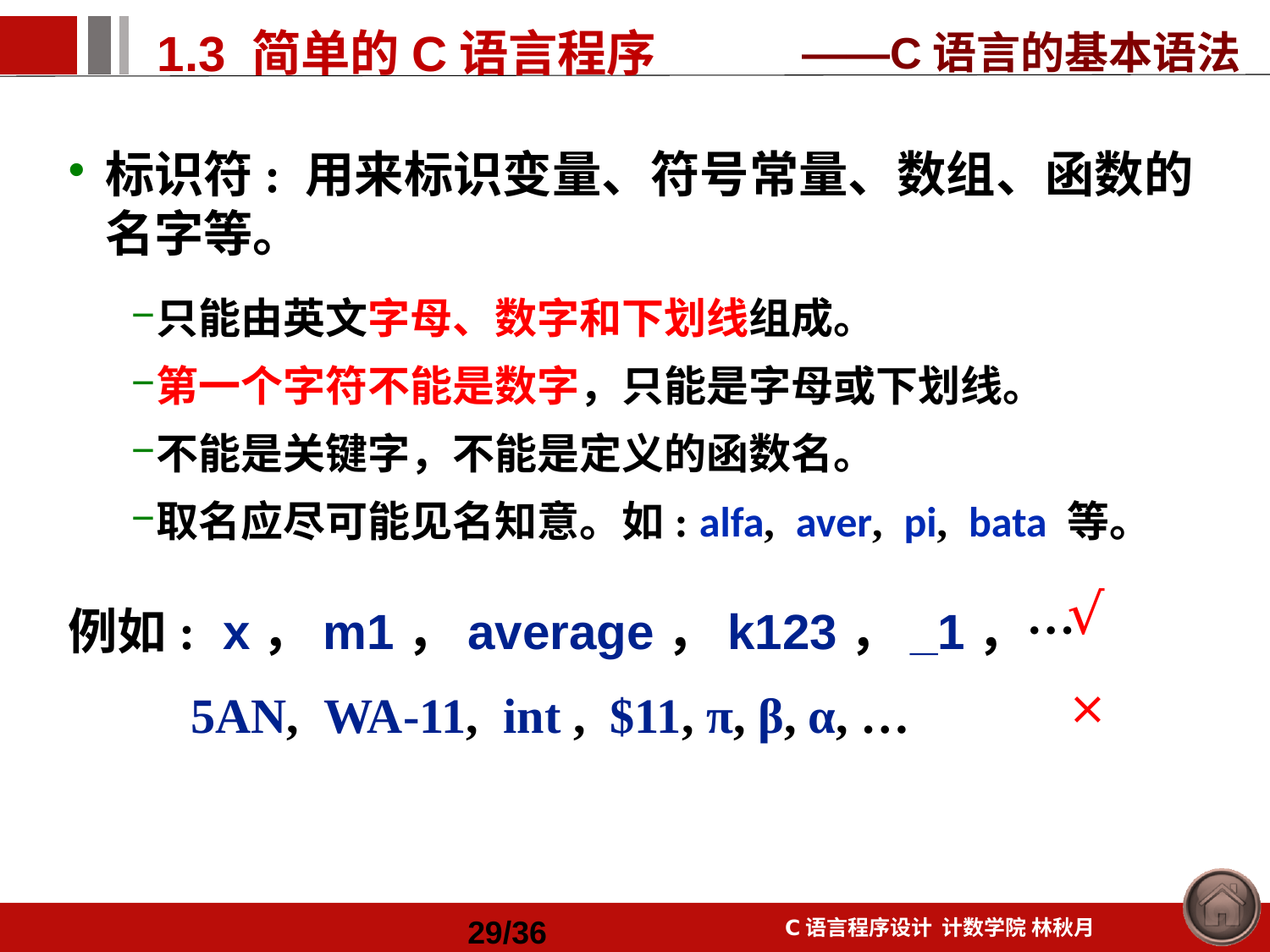

——C语言的基本语法
标识符: 用来标识变量、符号常量、数组、函数的名字等。
只能由英文字母、数字和下划线组成。
第一个字符不能是数字，只能是字母或下划线。
不能是关键字，不能是定义的函数名。
取名应尽可能见名知意。如: alfa,  aver,  pi,  bata 等。
例如:  x，m1，average，k123，_1，…
          5AN,  WA-11,  int ,  $11, π, β, α, …
√
×
29